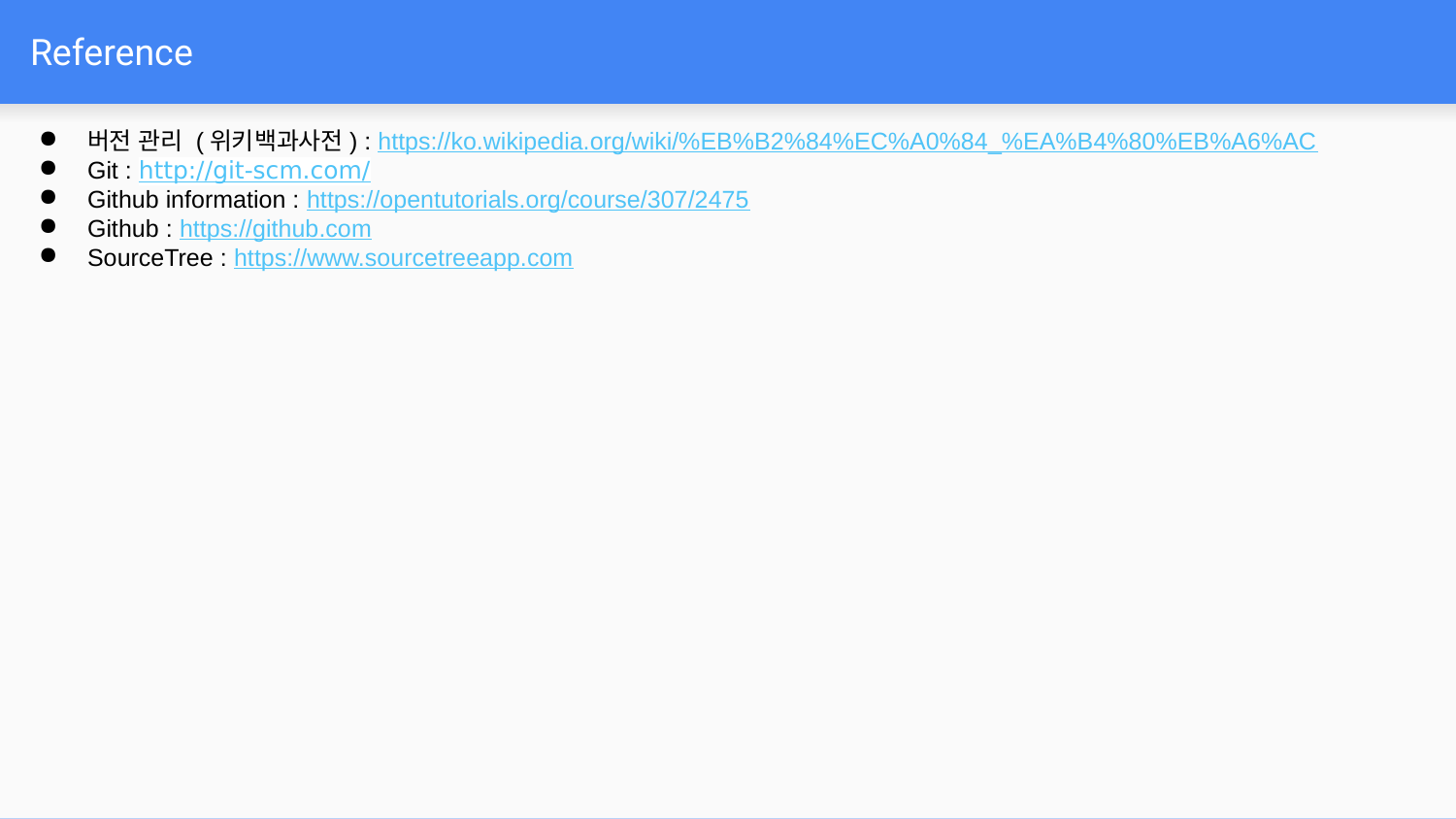

# Reference
버전 관리 (위키백과사전) : https://ko.wikipedia.org/wiki/%EB%B2%84%EC%A0%84_%EA%B4%80%EB%A6%AC
Git : http://git-scm.com/
Github information : https://opentutorials.org/course/307/2475
Github : https://github.com
SourceTree : https://www.sourcetreeapp.com